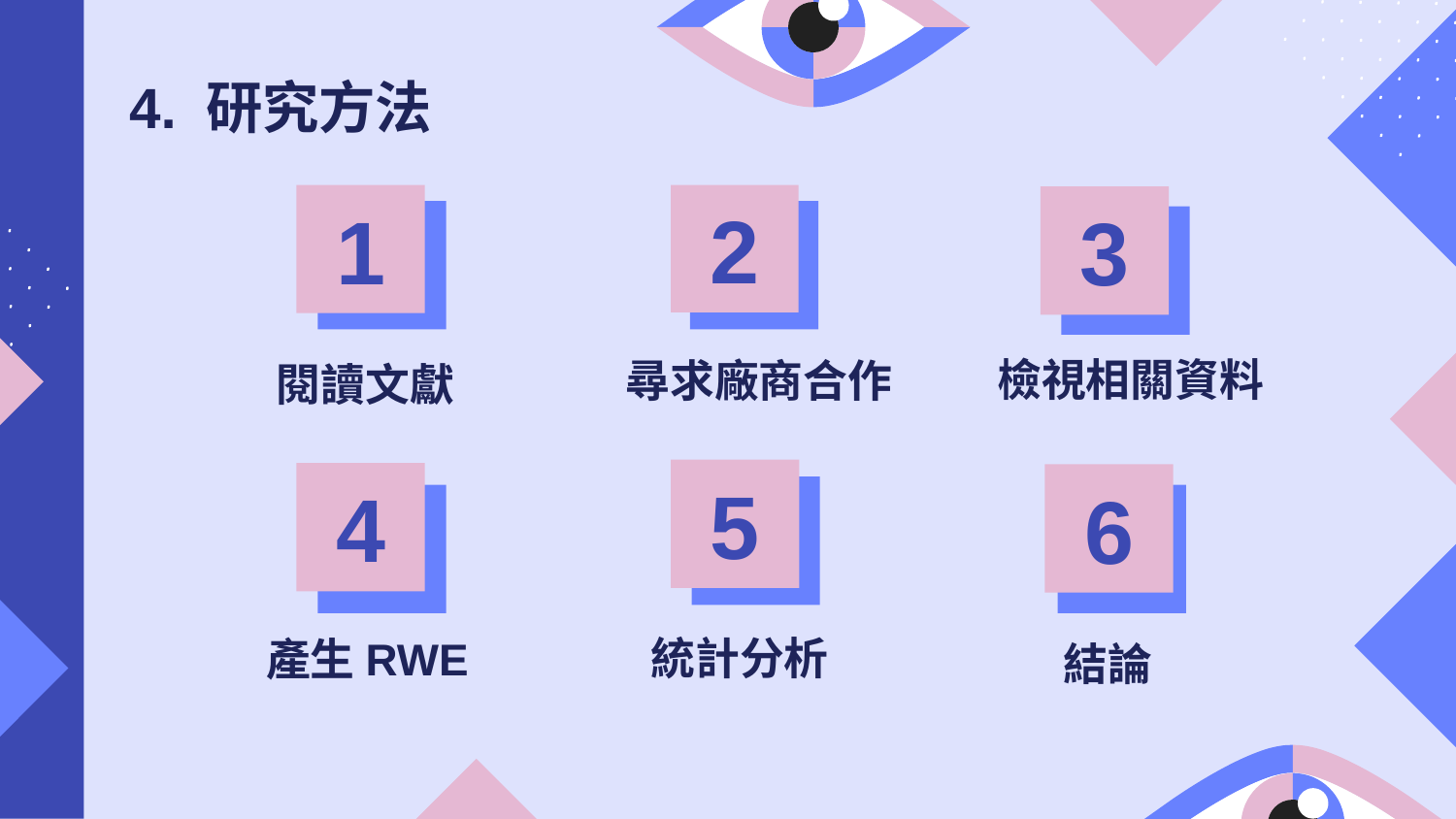

# 4. 研究方法
1
2
3

尋求廠商合作
閱讀文獻
檢視相關資料
5
4
6

統計分析
產生RWE
結論